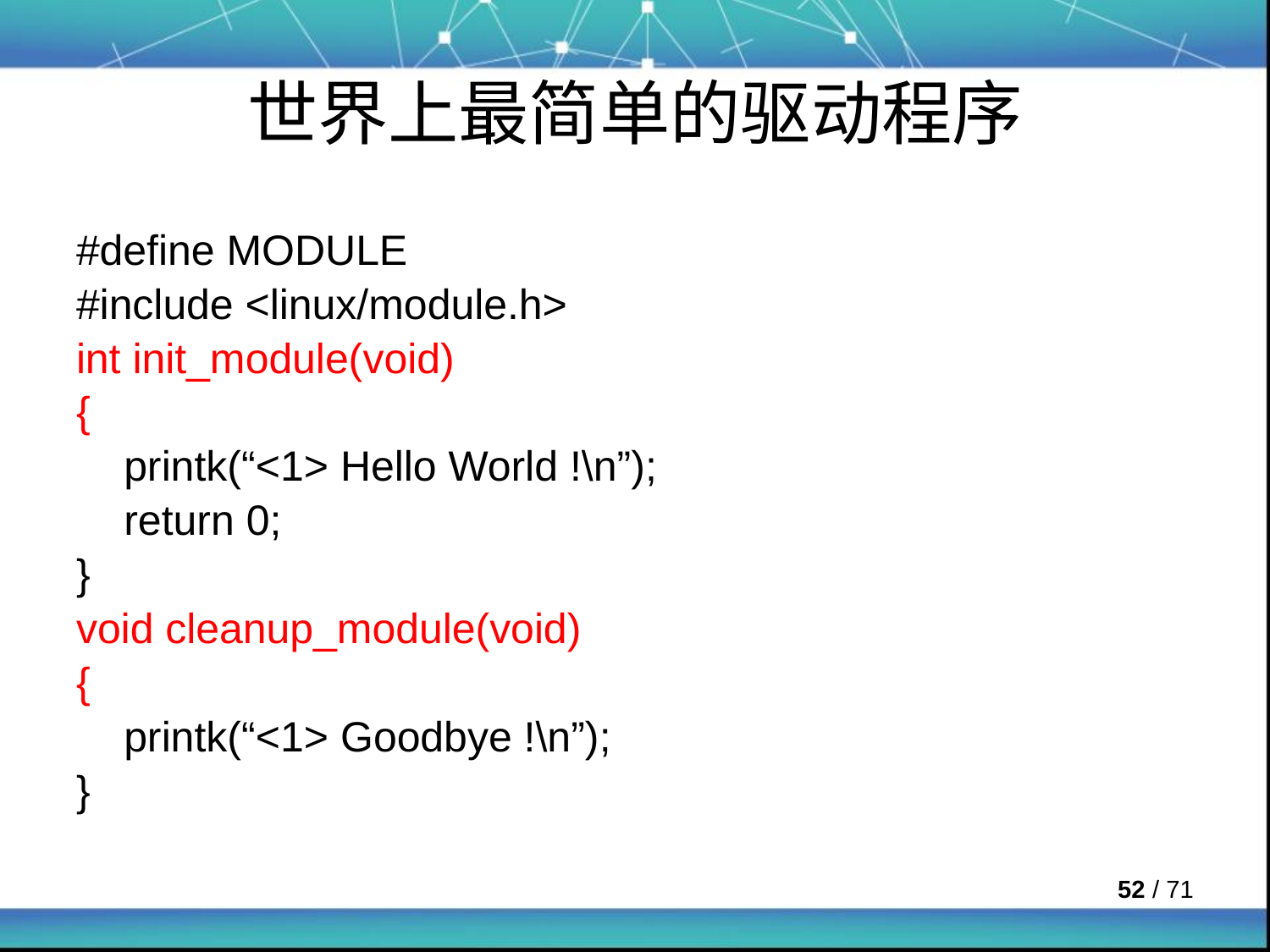

# 世界上最简单的驱动程序
#define MODULE
#include <linux/module.h>
int init_module(void)
{
	printk(“<1> Hello World !\n”);
	return 0;
}
void cleanup_module(void)
{
	printk(“<1> Goodbye !\n”);
}
52 / 71